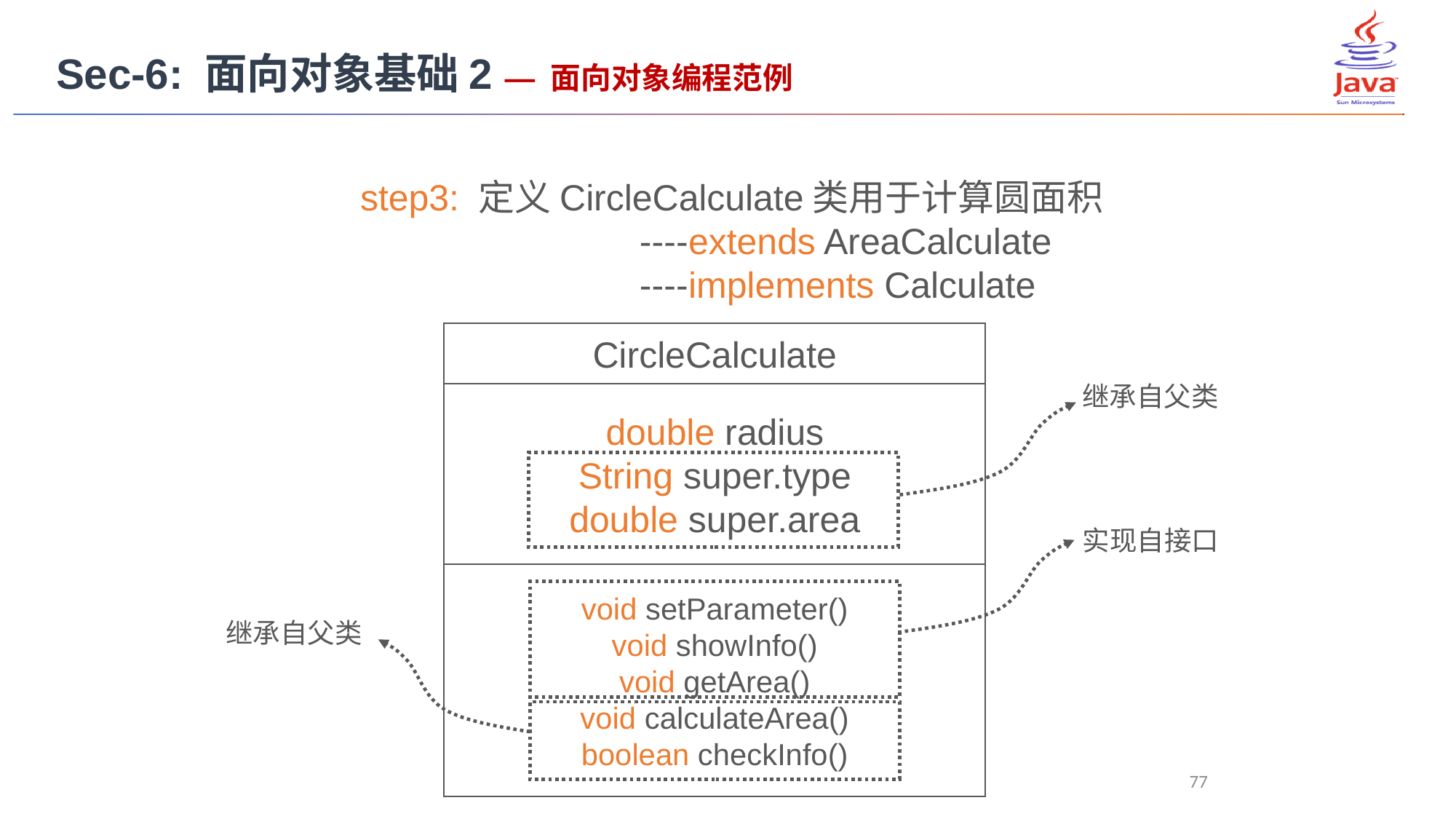

Sec-6: 面向对象基础2 — 面向对象编程范例
step3: 定义CircleCalculate类用于计算圆面积
		      ----extends AreaCalculate
		      ----implements Calculate
CircleCalculate
继承自父类
double radius
String super.type
double super.area

实现自接口

void setParameter()
void showInfo()
void getArea()
void calculateArea()
boolean checkInfo()

继承自父类

77